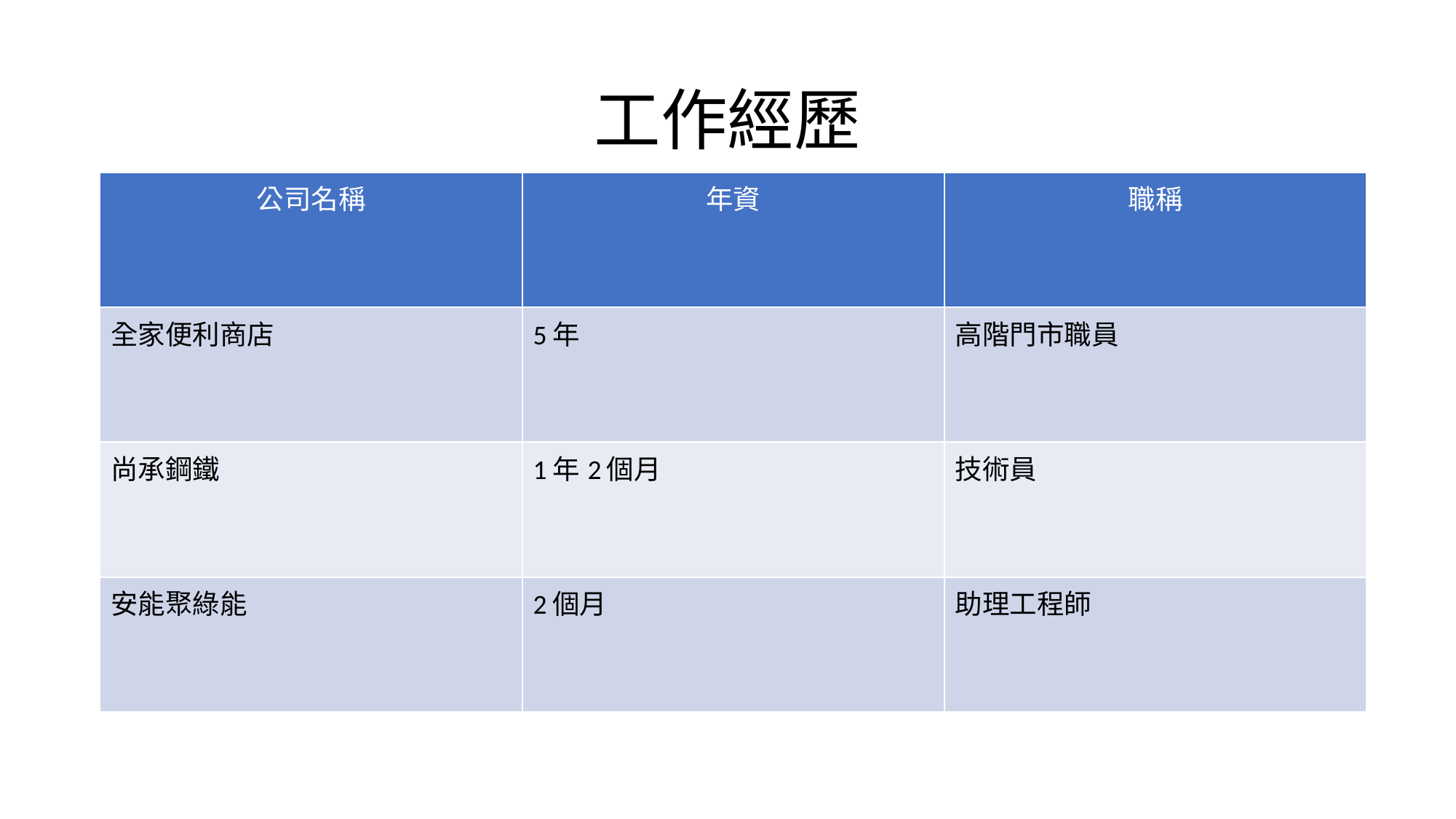

# 工作經歷
| 公司名稱 | 年資 | 職稱 |
| --- | --- | --- |
| 全家便利商店 | 5年 | 高階門市職員 |
| 尚承鋼鐵 | 1年2個月 | 技術員 |
| 安能聚綠能 | 2個月 | 助理工程師 |